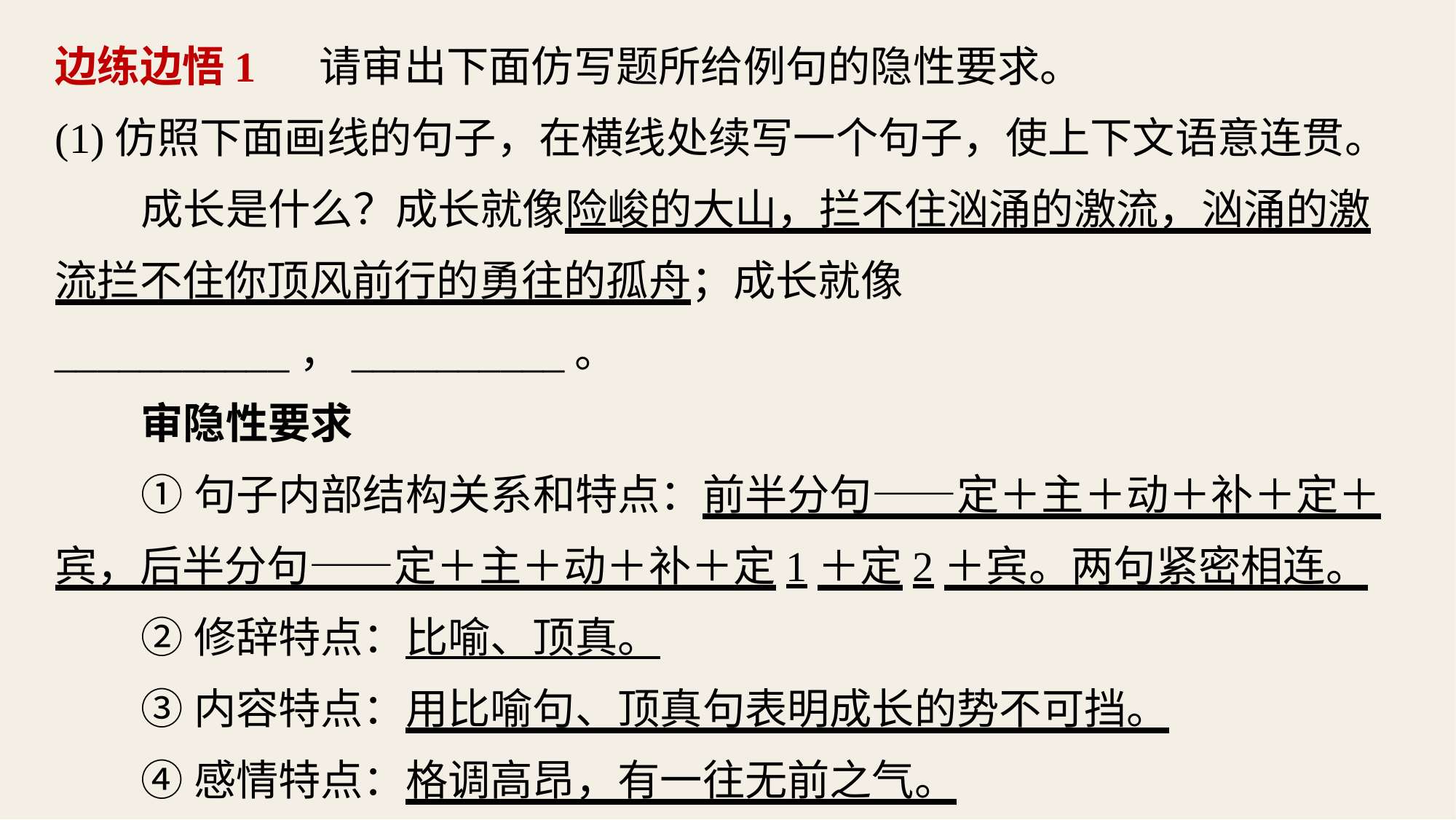

边练边悟1 　请审出下面仿写题所给例句的隐性要求。
(1)仿照下面画线的句子，在横线处续写一个句子，使上下文语意连贯。
成长是什么？成长就像险峻的大山，拦不住汹涌的激流，汹涌的激流拦不住你顶风前行的勇往的孤舟；成长就像___________，__________。
审隐性要求
①句子内部结构关系和特点：前半分句——定＋主＋动＋补＋定＋宾，后半分句——定＋主＋动＋补＋定1＋定2＋宾。两句紧密相连。
②修辞特点：比喻、顶真。
③内容特点：用比喻句、顶真句表明成长的势不可挡。
④感情特点：格调高昂，有一往无前之气。
⑤标点的暗示：逗号表明仿写两个分句。